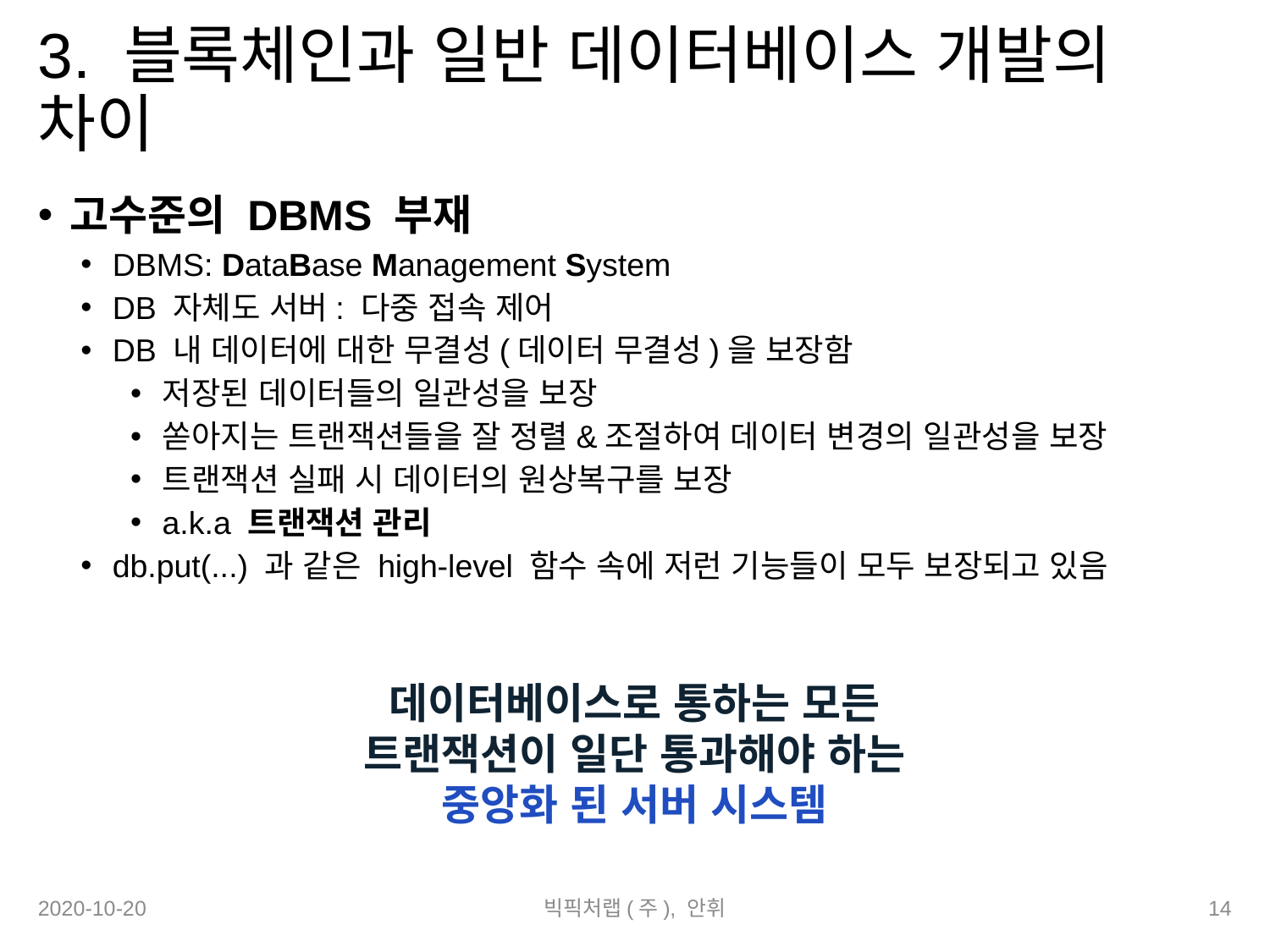

# 3. 블록체인과 일반 데이터베이스 개발의 차이
고수준의 DBMS 부재
DBMS: DataBase Management System
DB 자체도 서버: 다중 접속 제어
DB 내 데이터에 대한 무결성(데이터 무결성)을 보장함
저장된 데이터들의 일관성을 보장
쏟아지는 트랜잭션들을 잘 정렬&조절하여 데이터 변경의 일관성을 보장
트랜잭션 실패 시 데이터의 원상복구를 보장
a.k.a 트랜잭션 관리
db.put(...) 과 같은 high-level 함수 속에 저런 기능들이 모두 보장되고 있음
데이터베이스로 통하는 모든 트랜잭션이 일단 통과해야 하는 중앙화 된 서버 시스템
14
2020-10-20
빅픽처랩(주), 안휘